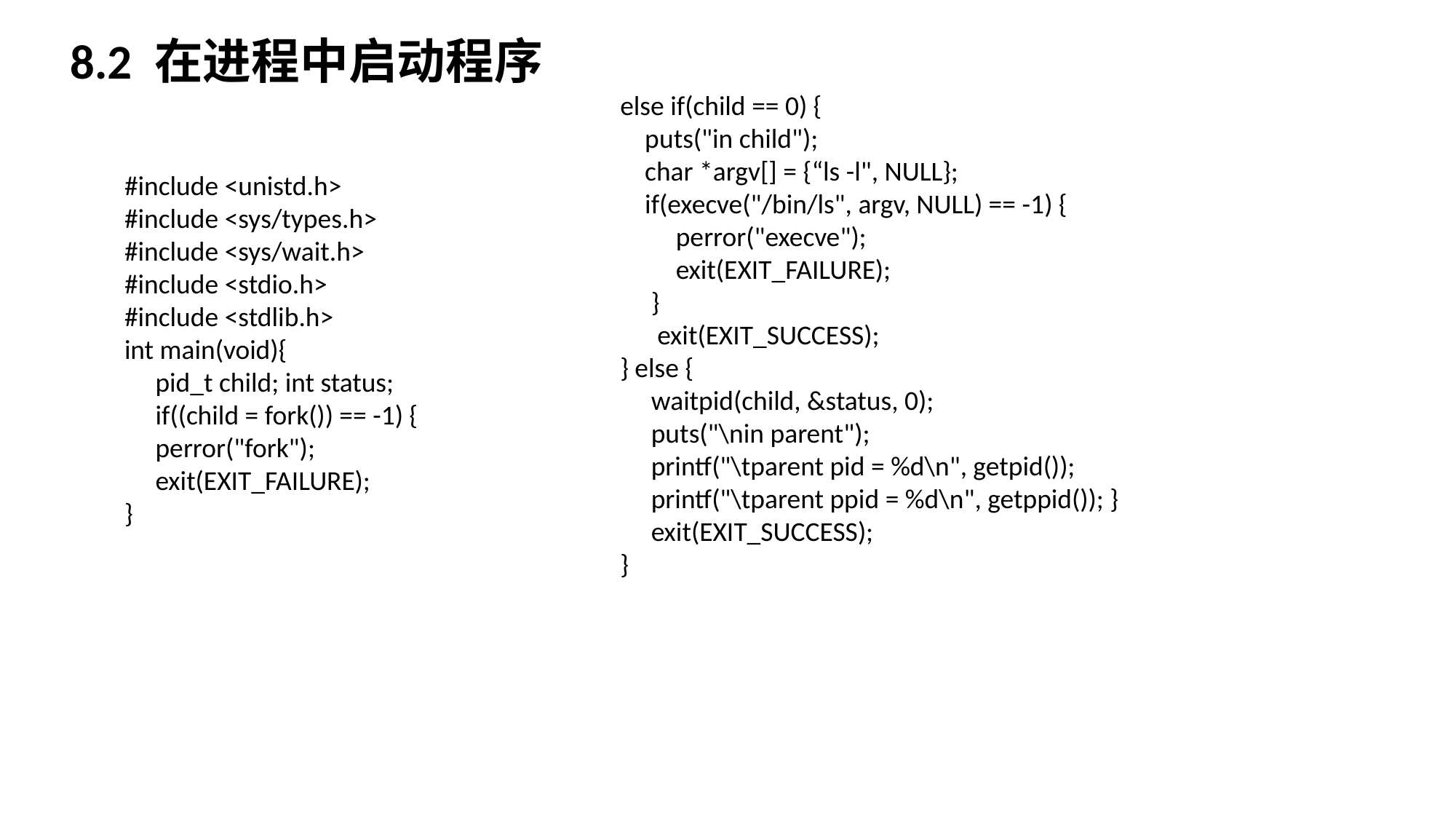

8.2 在进程中启动程序
else if(child == 0) {
    puts("in child");
    char *argv[] = {“ls -l", NULL};
    if(execve("/bin/ls", argv, NULL) == -1) {
         perror("execve");
         exit(EXIT_FAILURE);
     }
      exit(EXIT_SUCCESS);
} else {
     waitpid(child, &status, 0);
     puts("\nin parent");
     printf("\tparent pid = %d\n", getpid());
     printf("\tparent ppid = %d\n", getppid()); }
     exit(EXIT_SUCCESS);
}
#include <unistd.h>
#include <sys/types.h>
#include <sys/wait.h>
#include <stdio.h>
#include <stdlib.h>
int main(void){
     pid_t child; int status;
     if((child = fork()) == -1) {
     perror("fork");
     exit(EXIT_FAILURE);
}